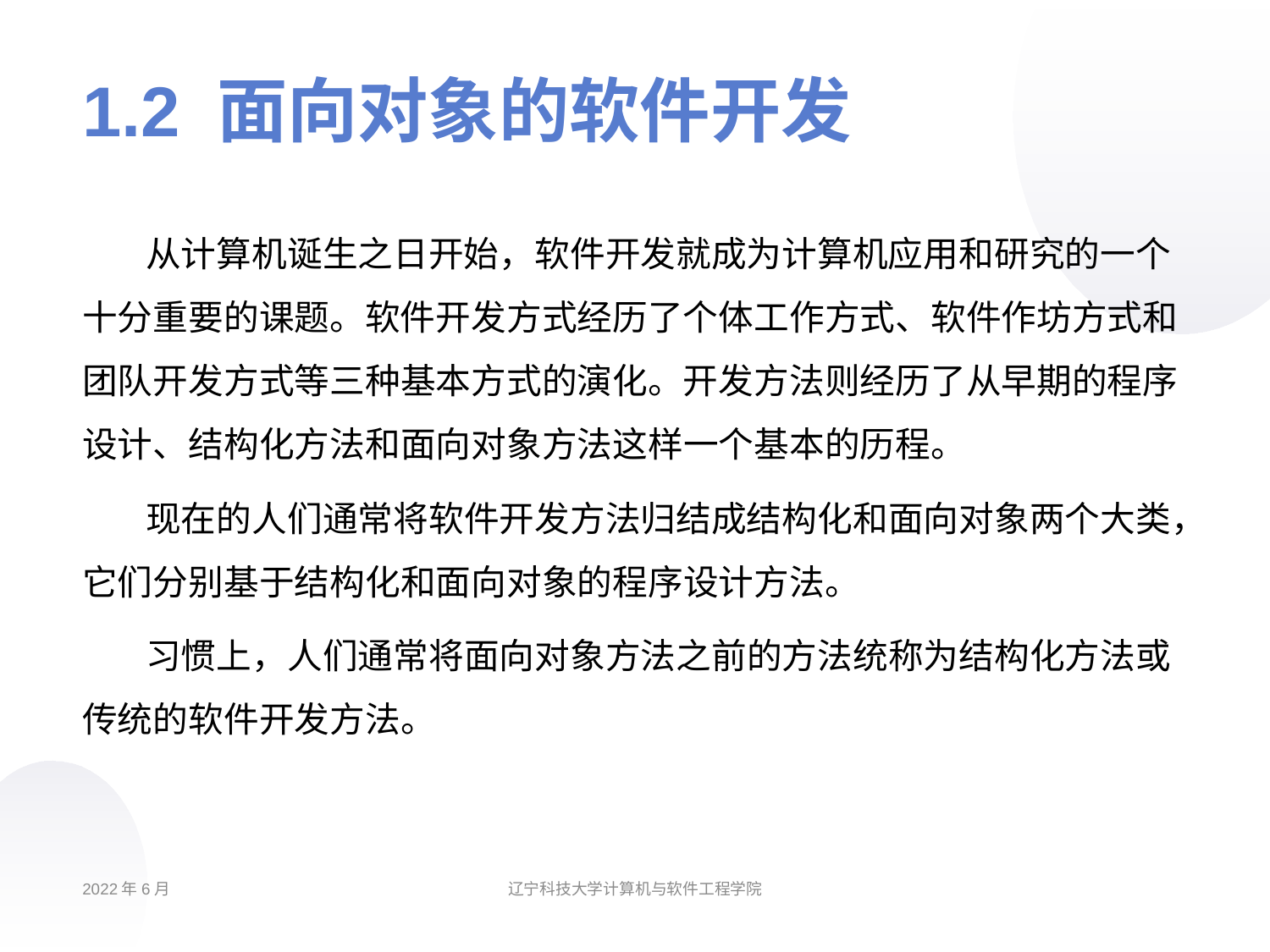

# 1.2 面向对象的软件开发
从计算机诞生之日开始，软件开发就成为计算机应用和研究的一个十分重要的课题。软件开发方式经历了个体工作方式、软件作坊方式和团队开发方式等三种基本方式的演化。开发方法则经历了从早期的程序设计、结构化方法和面向对象方法这样一个基本的历程。
现在的人们通常将软件开发方法归结成结构化和面向对象两个大类，它们分别基于结构化和面向对象的程序设计方法。
习惯上，人们通常将面向对象方法之前的方法统称为结构化方法或传统的软件开发方法。

2022年6月
辽宁科技大学计算机与软件工程学院
77